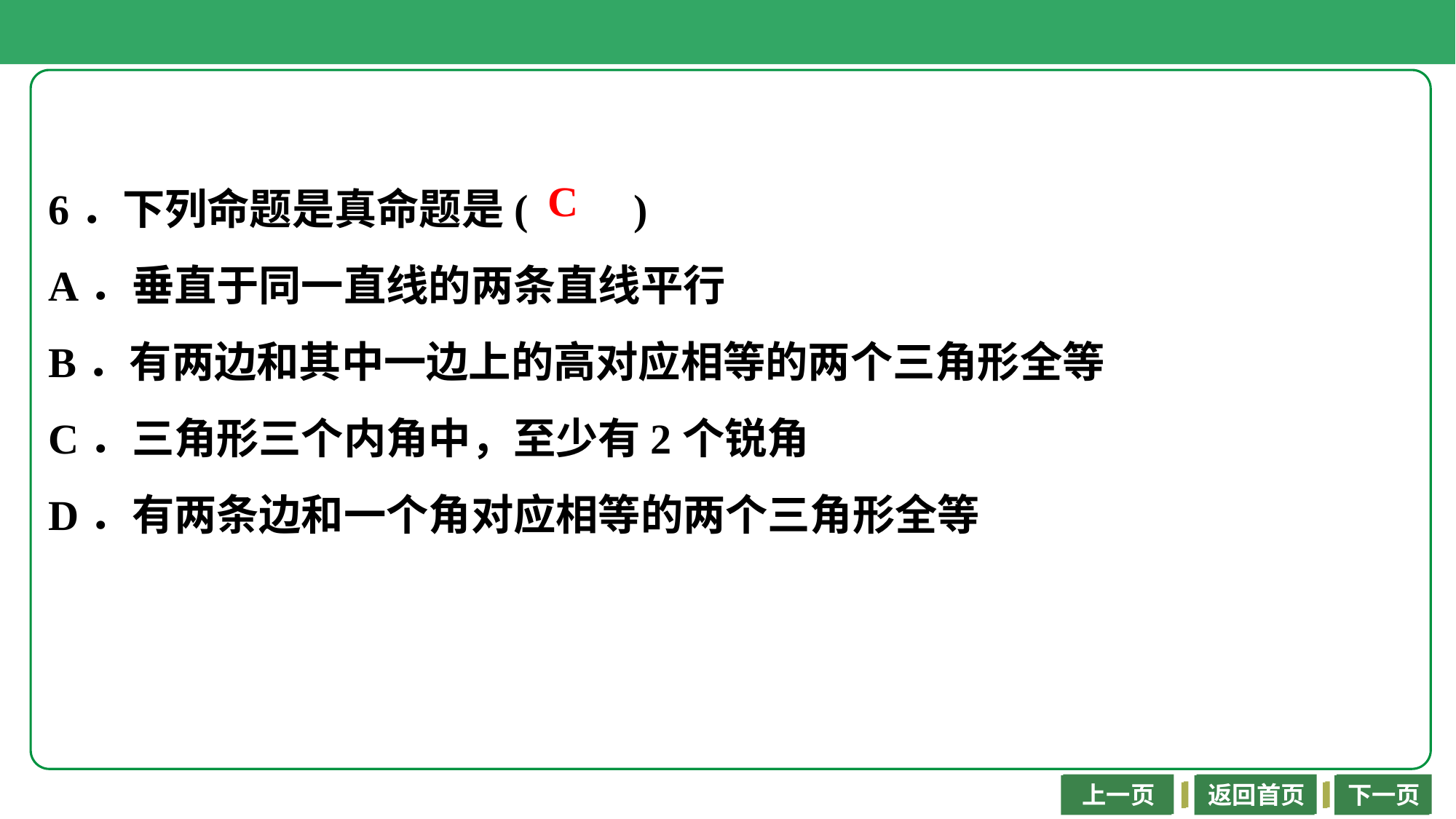

6．下列命题是真命题是(　　)
A．垂直于同一直线的两条直线平行
B．有两边和其中一边上的高对应相等的两个三角形全等
C．三角形三个内角中，至少有2个锐角
D．有两条边和一个角对应相等的两个三角形全等
C